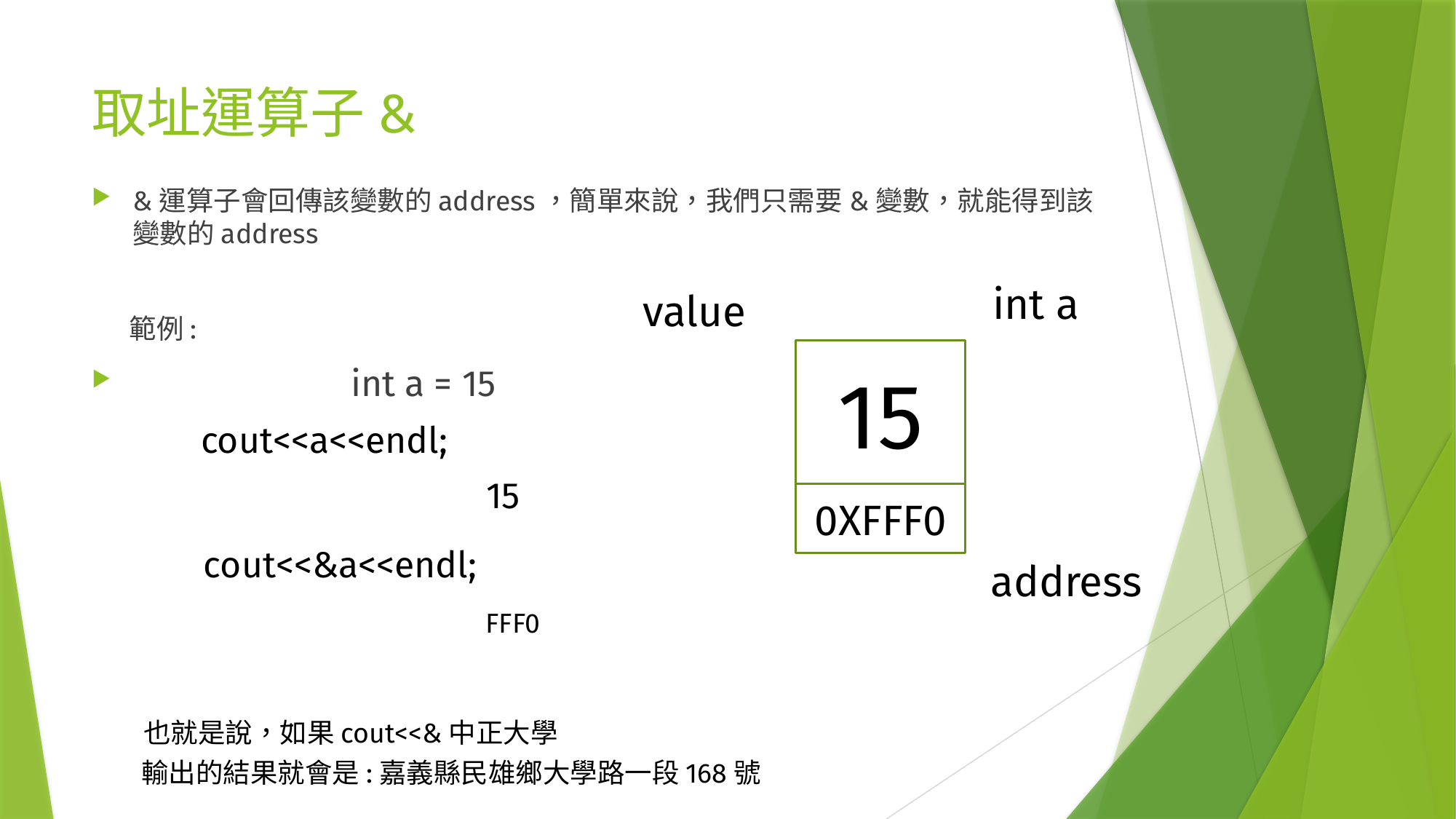

# 取址運算子&
&運算子會回傳該變數的address，簡單來說，我們只需要&變數，就能得到該變數的address

     範例:
		int a = 15

int a
value
15
0XFFF0
address
cout<<a<<endl;
15
cout<<&a<<endl;
FFF0
也就是說，如果cout<<&中正大學
輸出的結果就會是:嘉義縣民雄鄉大學路一段168號